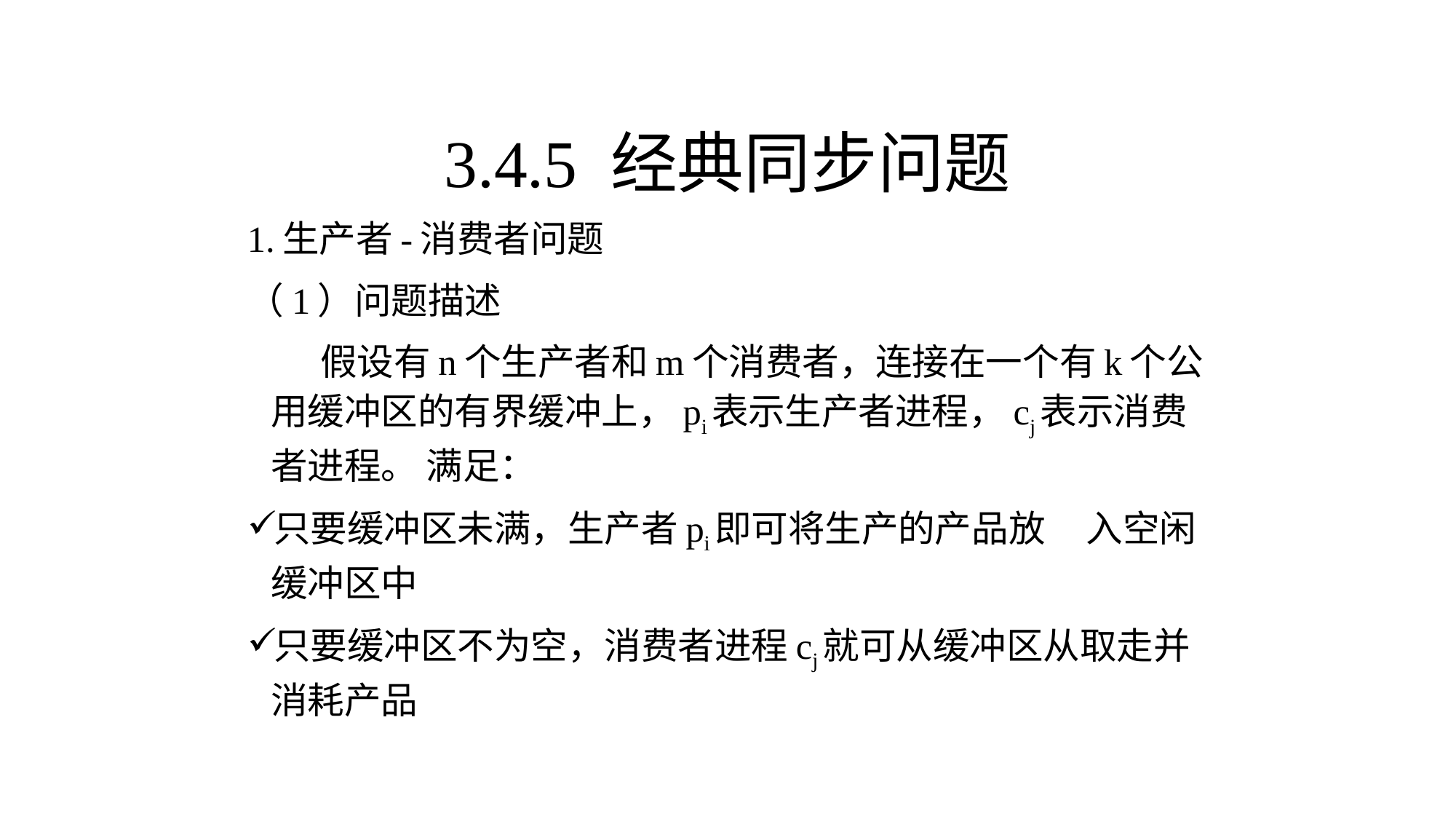

3.4.5 经典同步问题
1.生产者-消费者问题
（1）问题描述
        假设有n个生产者和m个消费者，连接在一个有k个公用缓冲区的有界缓冲上，pi表示生产者进程，cj表示消费者进程。 满足：
只要缓冲区未满，生产者pi即可将生产的产品放     入空闲缓冲区中
只要缓冲区不为空，消费者进程cj就可从缓冲区从取走并消耗产品
20